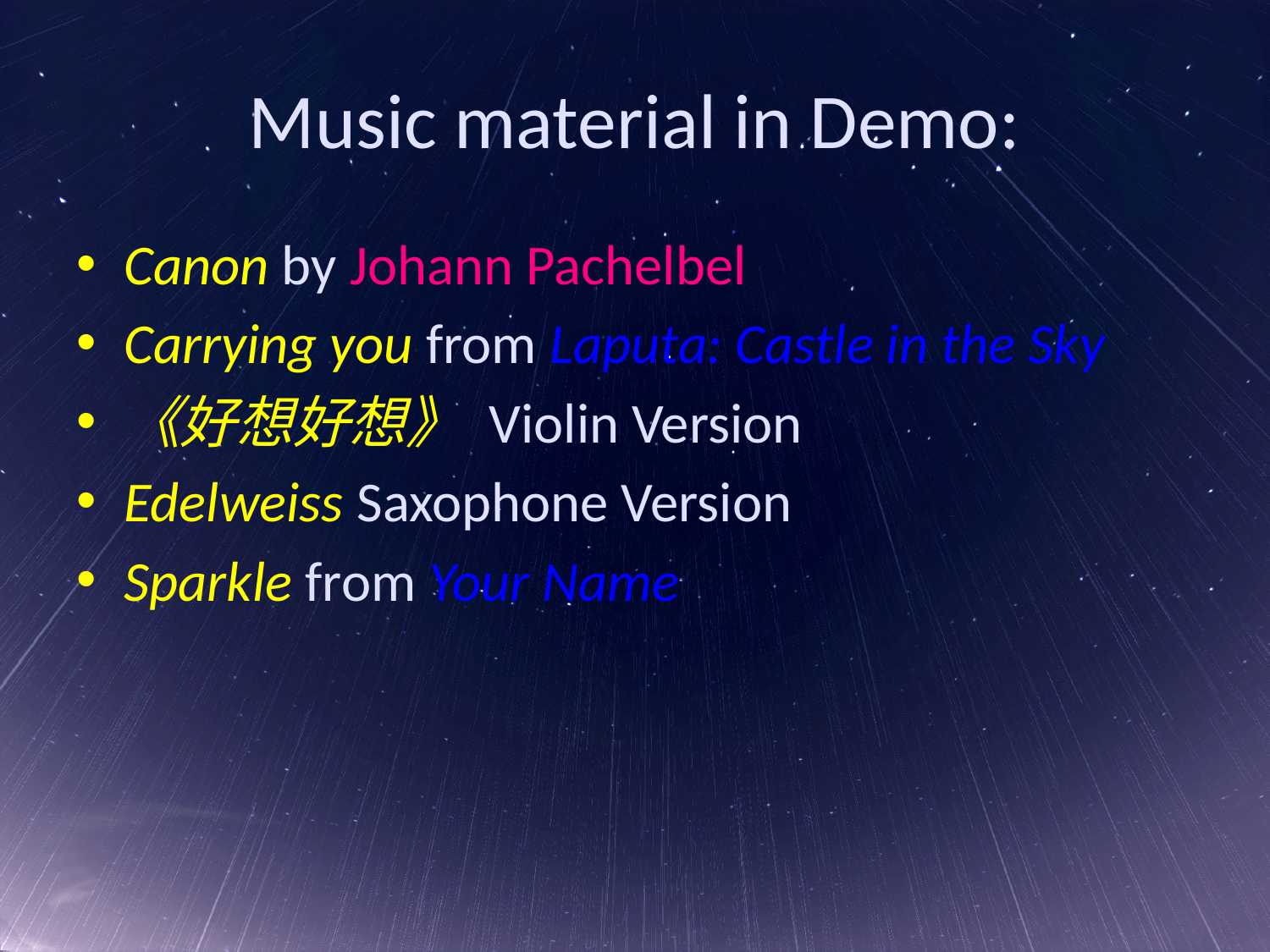

# Music material in Demo:
Canon by Johann Pachelbel
Carrying you from Laputa: Castle in the Sky
《好想好想》 Violin Version
Edelweiss Saxophone Version
Sparkle from Your Name